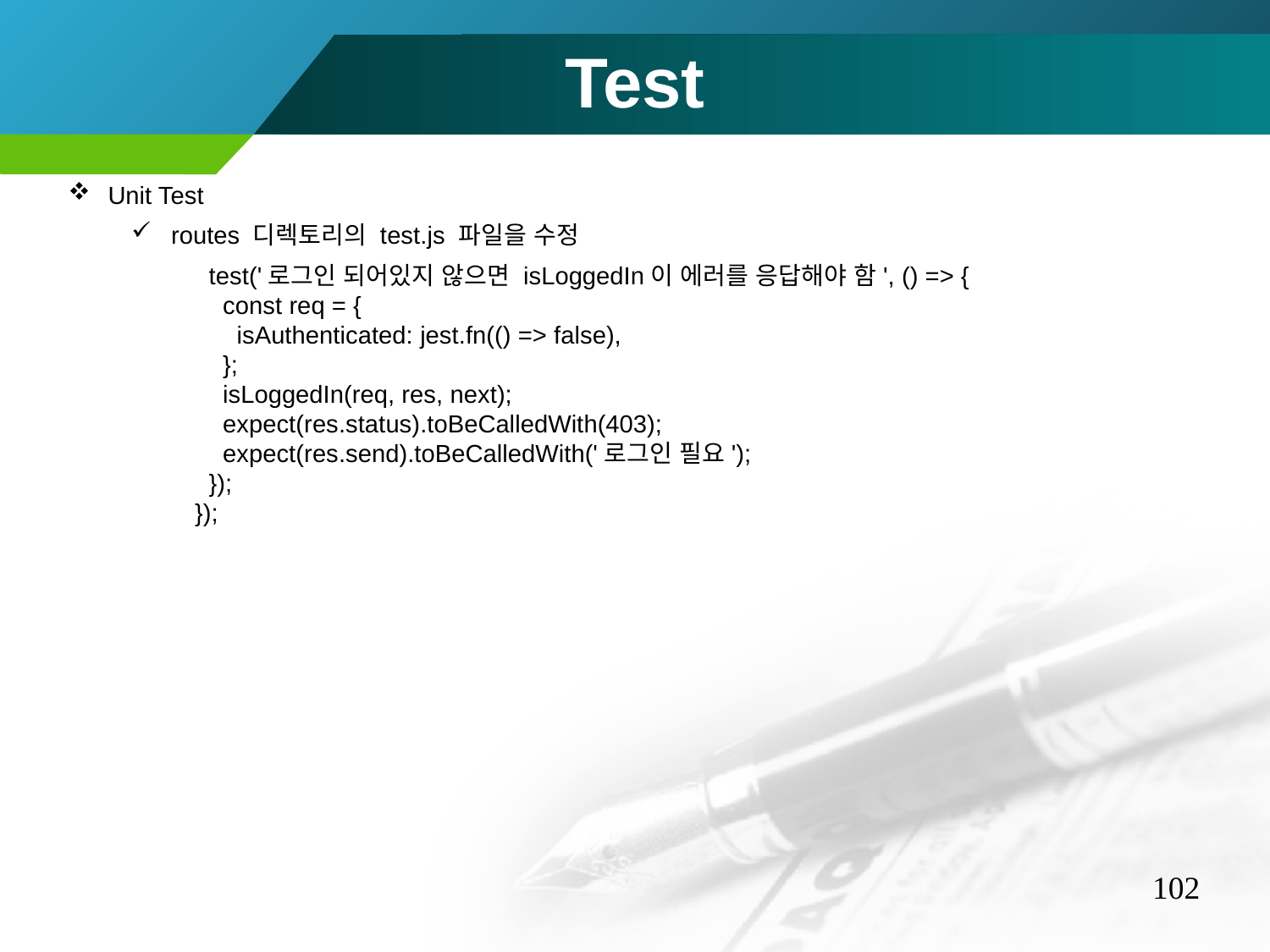

Test
Unit Test
routes 디렉토리의 test.js 파일을 수정
  test('로그인 되어있지 않으면 isLoggedIn이 에러를 응답해야 함', () => {
    const req = {
      isAuthenticated: jest.fn(() => false),
    };
    isLoggedIn(req, res, next);
    expect(res.status).toBeCalledWith(403);
    expect(res.send).toBeCalledWith('로그인 필요');
  });
});
102